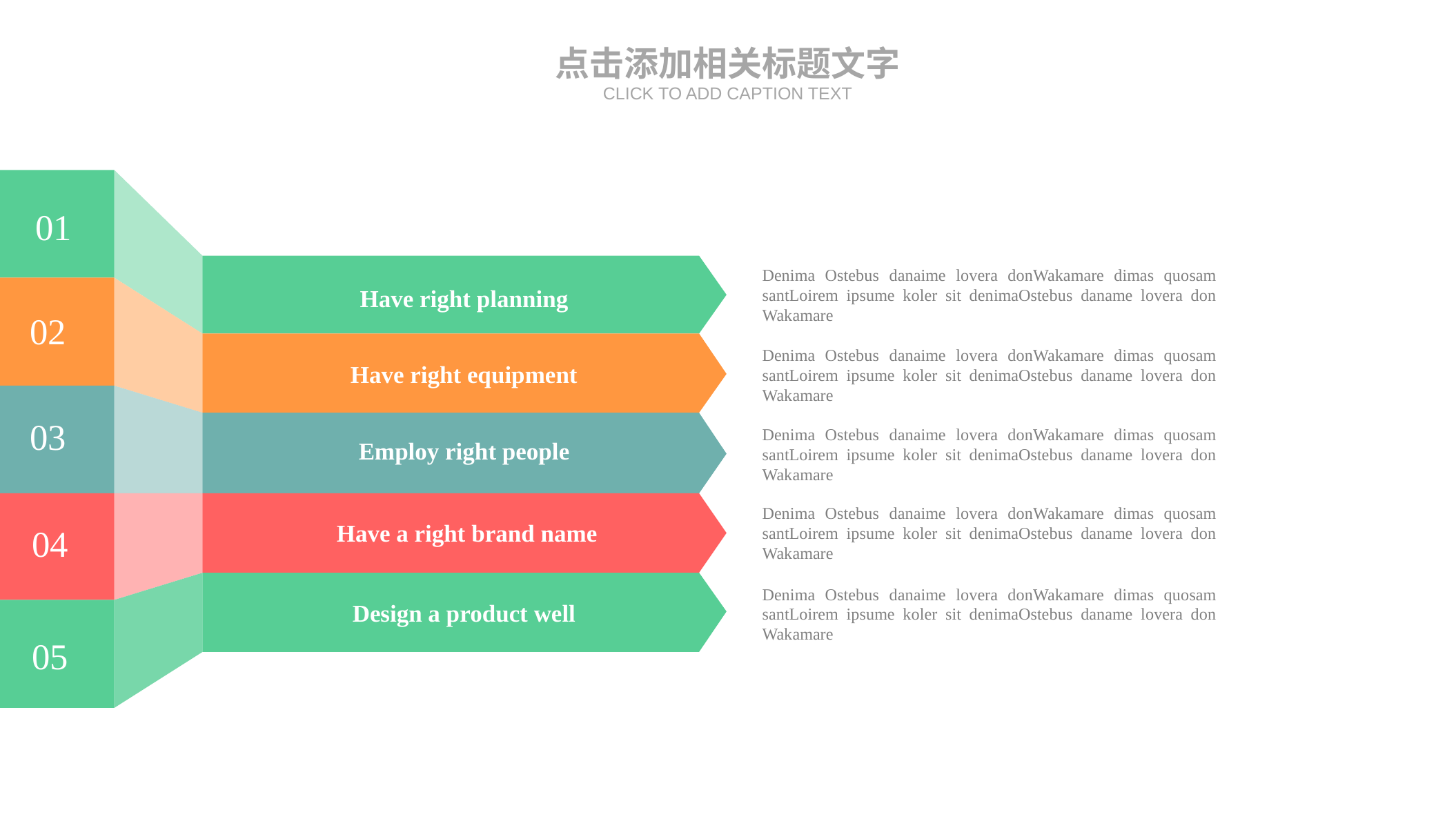

点击添加相关标题文字
CLICK TO ADD CAPTION TEXT

01
Have right planning
Denima Ostebus danaime lovera donWakamare dimas quosam santLoirem ipsume koler sit denimaOstebus daname lovera don Wakamare

02

Have right equipment
Denima Ostebus danaime lovera donWakamare dimas quosam santLoirem ipsume koler sit denimaOstebus daname lovera don Wakamare

03

Employ right people
Denima Ostebus danaime lovera donWakamare dimas quosam santLoirem ipsume koler sit denimaOstebus daname lovera don Wakamare

04
Have a right brand name
Denima Ostebus danaime lovera donWakamare dimas quosam santLoirem ipsume koler sit denimaOstebus daname lovera don Wakamare

05
Design a product well
Denima Ostebus danaime lovera donWakamare dimas quosam santLoirem ipsume koler sit denimaOstebus daname lovera don Wakamare